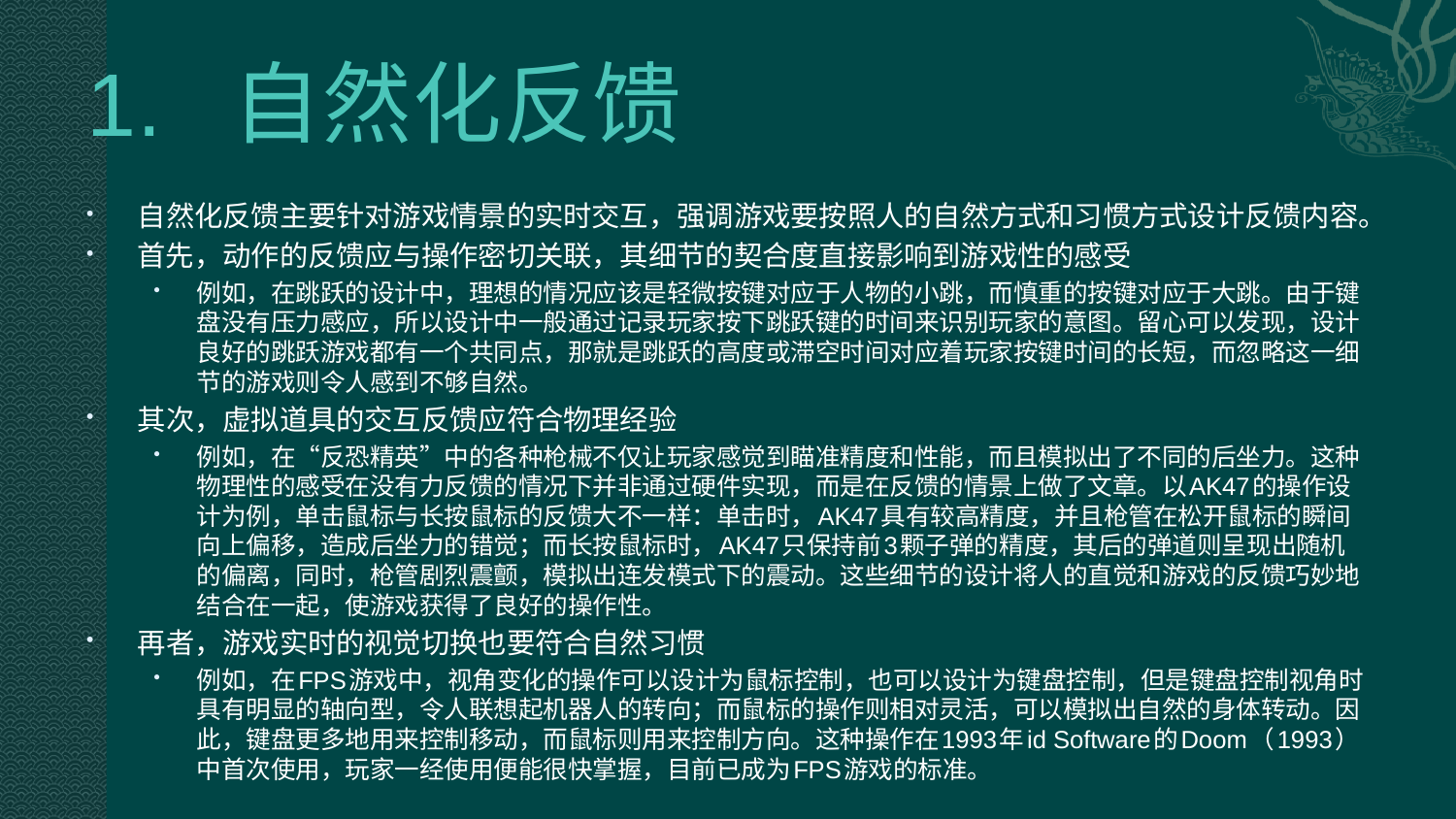

# 1.	自然化反馈
自然化反馈主要针对游戏情景的实时交互，强调游戏要按照人的自然方式和习惯方式设计反馈内容。
首先，动作的反馈应与操作密切关联，其细节的契合度直接影响到游戏性的感受
例如，在跳跃的设计中，理想的情况应该是轻微按键对应于人物的小跳，而慎重的按键对应于大跳。由于键盘没有压力感应，所以设计中一般通过记录玩家按下跳跃键的时间来识别玩家的意图。留心可以发现，设计良好的跳跃游戏都有一个共同点，那就是跳跃的高度或滞空时间对应着玩家按键时间的长短，而忽略这一细节的游戏则令人感到不够自然。
其次，虚拟道具的交互反馈应符合物理经验
例如，在“反恐精英”中的各种枪械不仅让玩家感觉到瞄准精度和性能，而且模拟出了不同的后坐力。这种物理性的感受在没有力反馈的情况下并非通过硬件实现，而是在反馈的情景上做了文章。以AK47的操作设计为例，单击鼠标与长按鼠标的反馈大不一样：单击时，AK47具有较高精度，并且枪管在松开鼠标的瞬间向上偏移，造成后坐力的错觉；而长按鼠标时，AK47只保持前3颗子弹的精度，其后的弹道则呈现出随机的偏离，同时，枪管剧烈震颤，模拟出连发模式下的震动。这些细节的设计将人的直觉和游戏的反馈巧妙地结合在一起，使游戏获得了良好的操作性。
再者，游戏实时的视觉切换也要符合自然习惯
例如，在FPS游戏中，视角变化的操作可以设计为鼠标控制，也可以设计为键盘控制，但是键盘控制视角时具有明显的轴向型，令人联想起机器人的转向；而鼠标的操作则相对灵活，可以模拟出自然的身体转动。因此，键盘更多地用来控制移动，而鼠标则用来控制方向。这种操作在1993年id Software的Doom（1993）中首次使用，玩家一经使用便能很快掌握，目前已成为FPS游戏的标准。